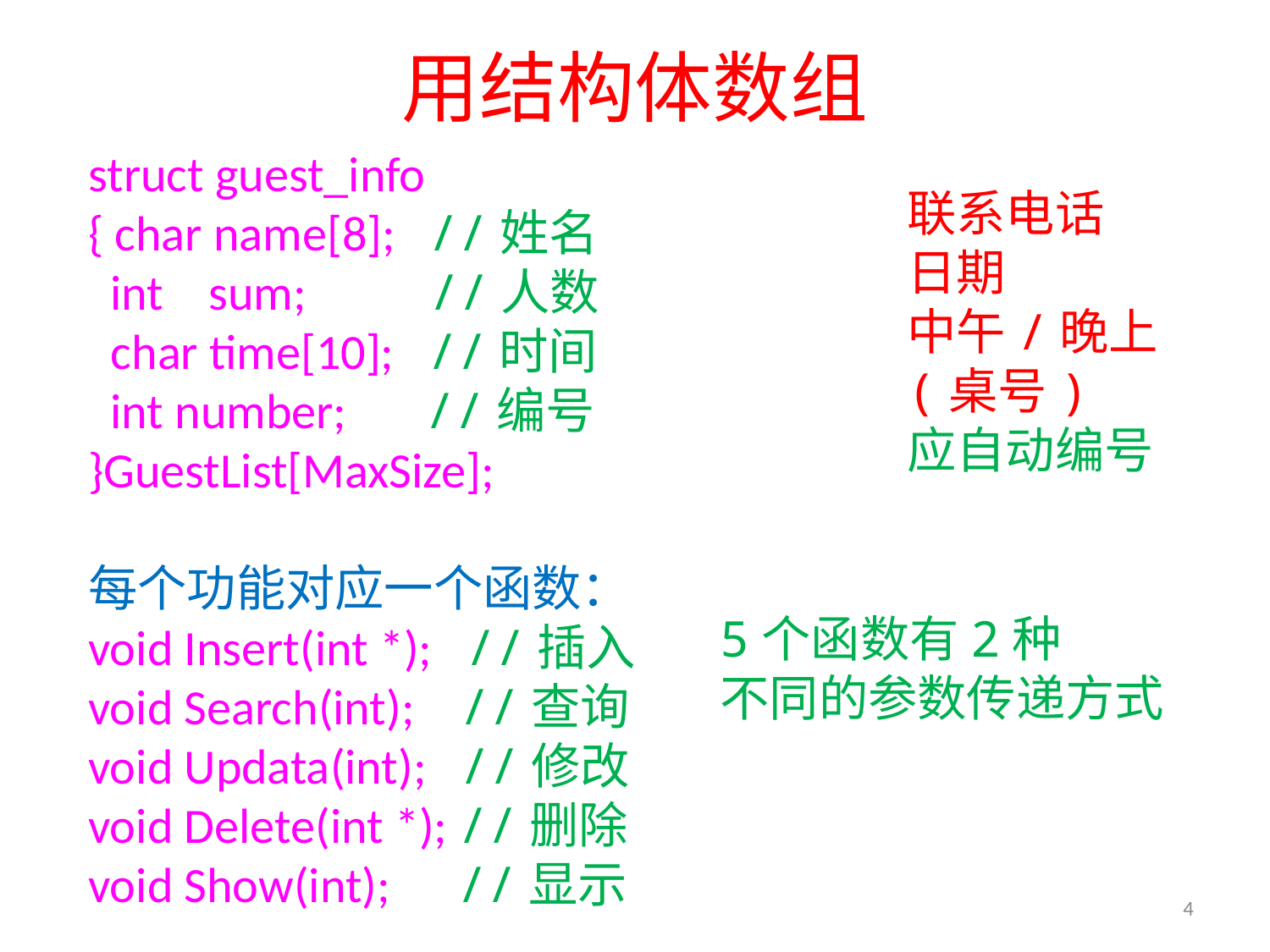

# 用结构体数组
struct guest_info
{ char name[8];   //姓名
  int    sum;           //人数
  char time[10];   //时间
  int number;       //编号
}GuestList[MaxSize];

每个功能对应一个函数：
void Insert(int *);   //插入
void Search(int);    //查询
void Updata(int);   //修改
void Delete(int *); //删除
void Show(int);      //显示
联系电话
日期
中午/晚上
(桌号)
应自动编号
5个函数有2种
不同的参数传递方式
4